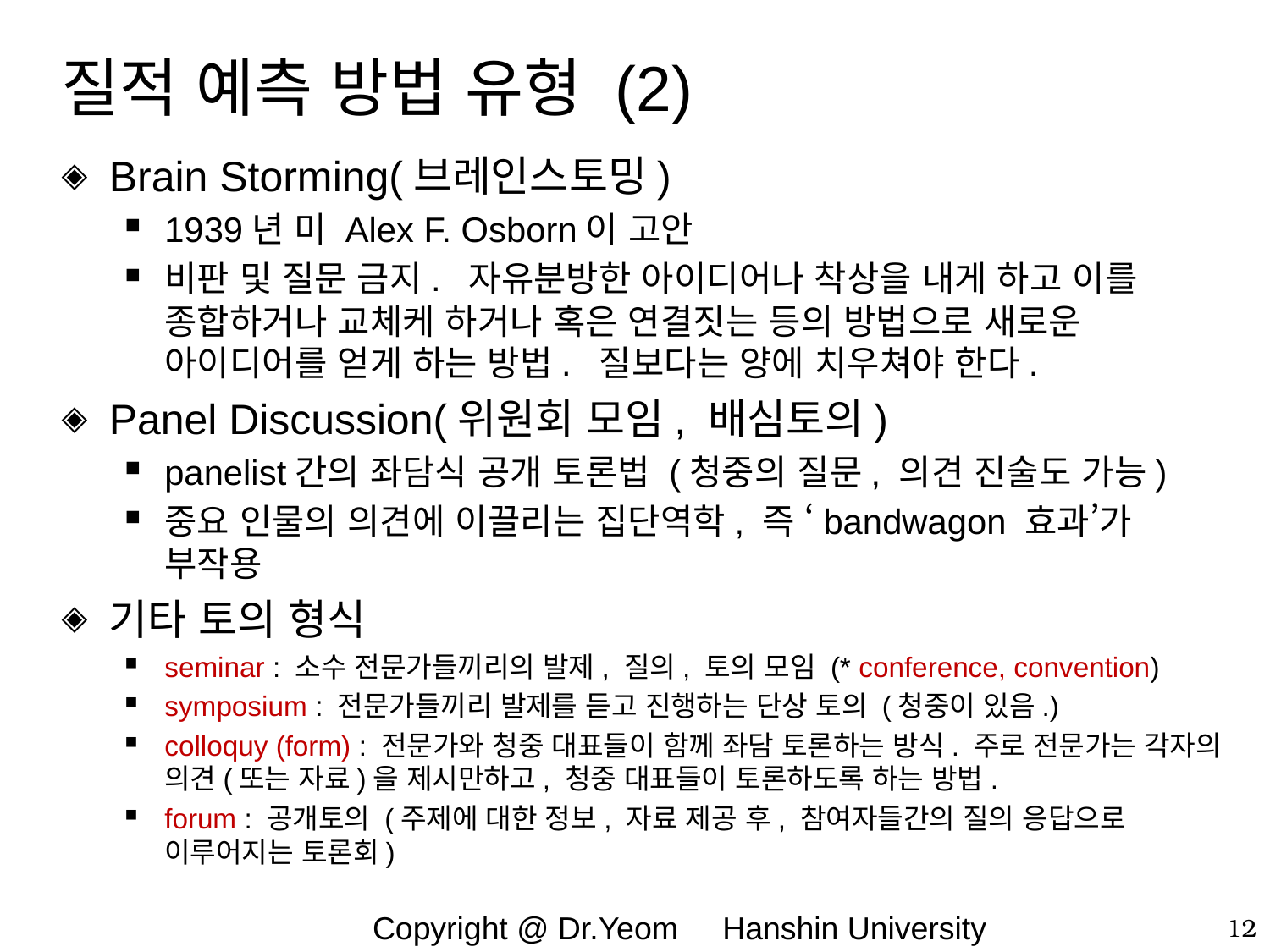

# 질적 예측 방법 유형 (2)
Brain Storming(브레인스토밍)
1939년 미 Alex F. Osborn이 고안
비판 및 질문 금지.  자유분방한 아이디어나 착상을 내게 하고 이를 종합하거나 교체케 하거나 혹은 연결짓는 등의 방법으로 새로운 아이디어를 얻게 하는 방법.  질보다는 양에 치우쳐야 한다.
Panel Discussion(위원회 모임, 배심토의)
panelist간의 좌담식 공개 토론법 (청중의 질문, 의견 진술도 가능)
중요 인물의 의견에 이끌리는 집단역학, 즉 ‘bandwagon 효과’가 부작용
기타 토의 형식
seminar : 소수 전문가들끼리의 발제, 질의, 토의 모임 (* conference, convention)
symposium : 전문가들끼리 발제를 듣고 진행하는 단상 토의 (청중이 있음.)
colloquy (form) : 전문가와 청중 대표들이 함께 좌담 토론하는 방식. 주로 전문가는 각자의 의견(또는 자료)을 제시만하고, 청중 대표들이 토론하도록 하는 방법.
forum : 공개토의 (주제에 대한 정보, 자료 제공 후, 참여자들간의 질의 응답으로 이루어지는 토론회)
12